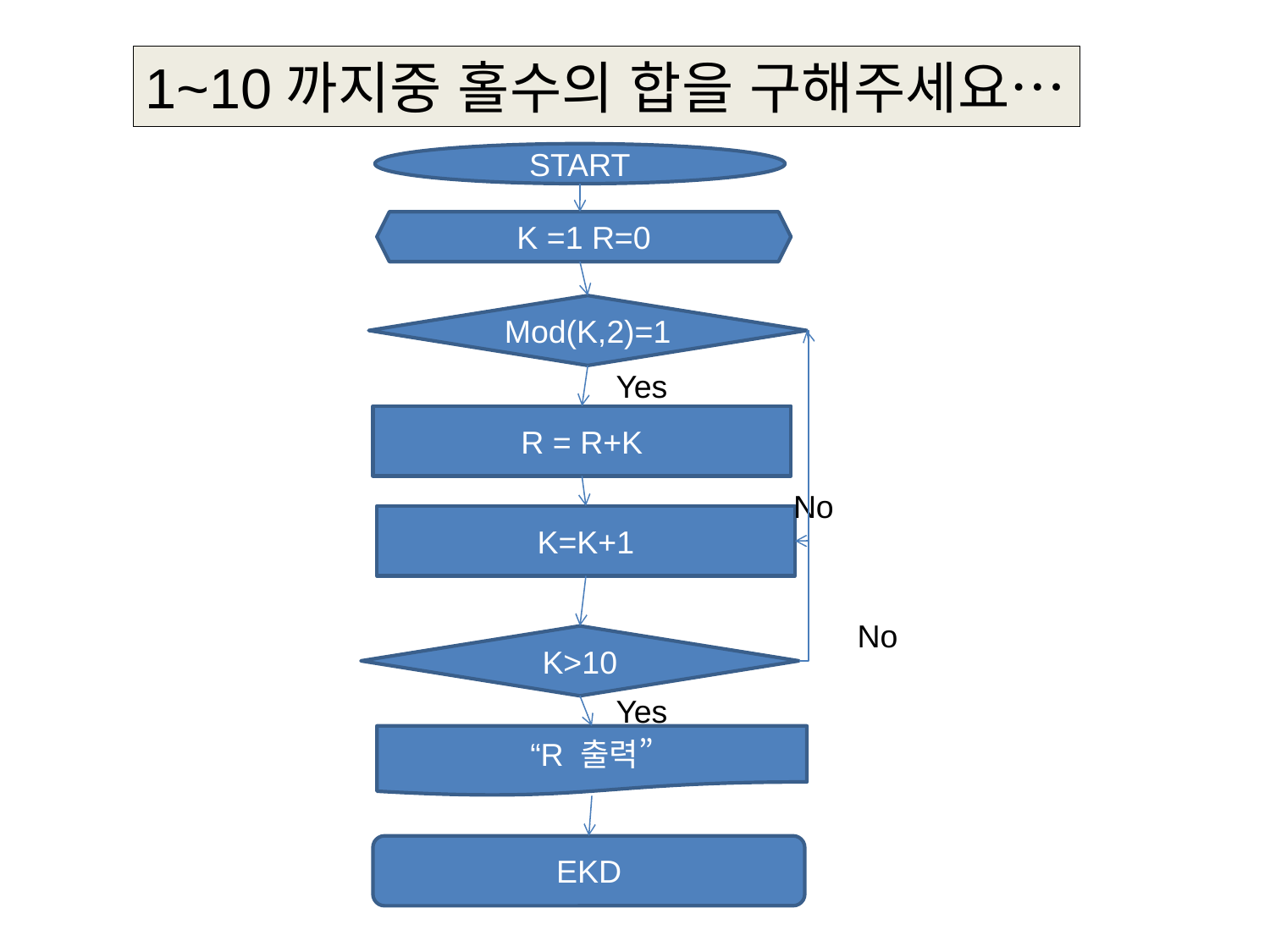

1~10까지중 홀수의 합을 구해주세요…
START
K =1 R=0
Mod(K,2)=1
Yes
R = R+K
No
K=K+1
No
K>10
Yes
“R 출력”
EKD